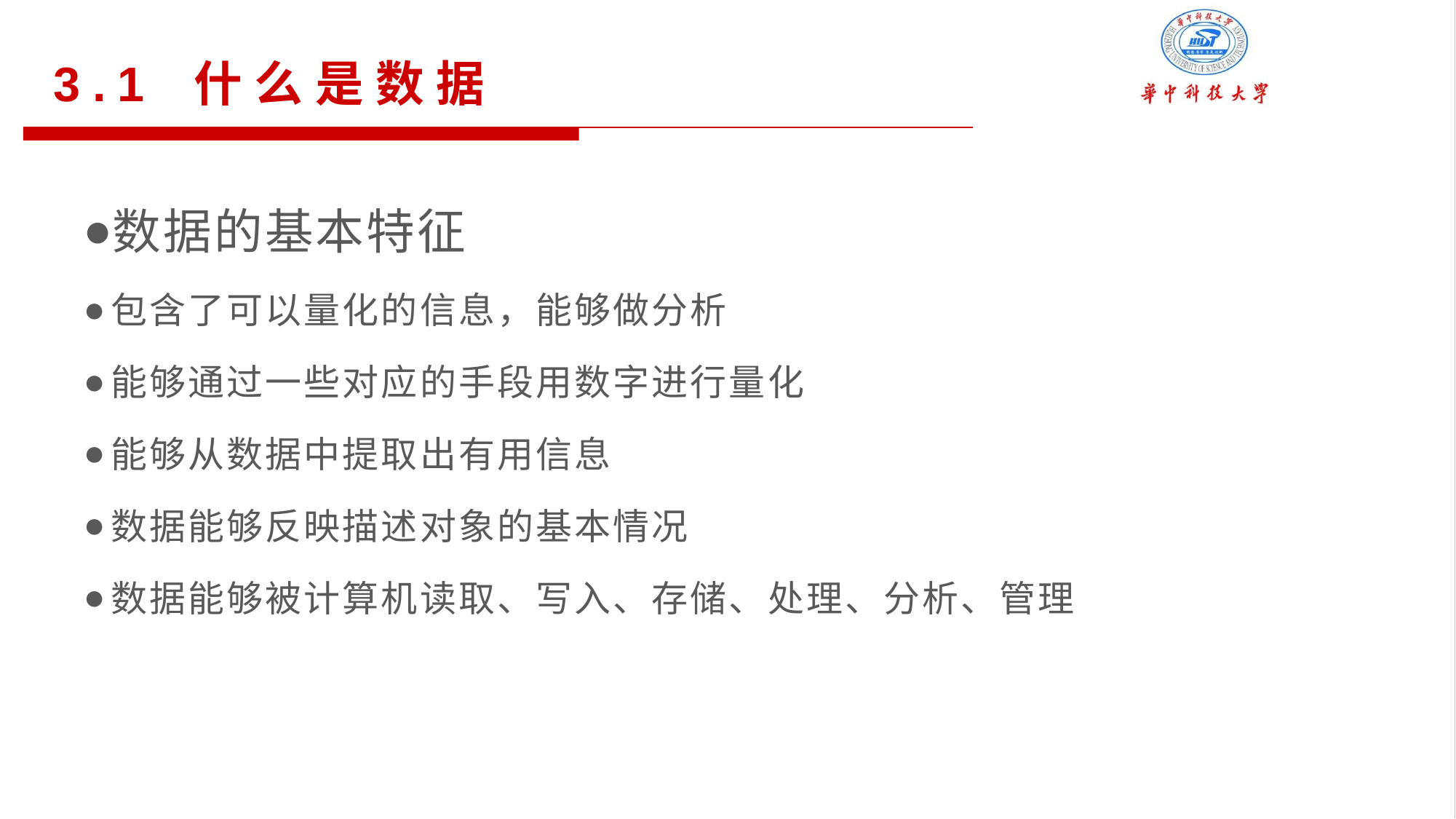

3.1 什么是数据

数据的基本特征
包含了可以量化的信息，能够做分析
能够通过一些对应的手段用数字进行量化
能够从数据中提取出有用信息
数据能够反映描述对象的基本情况
数据能够被计算机读取、写入、存储、处理、分析、管理